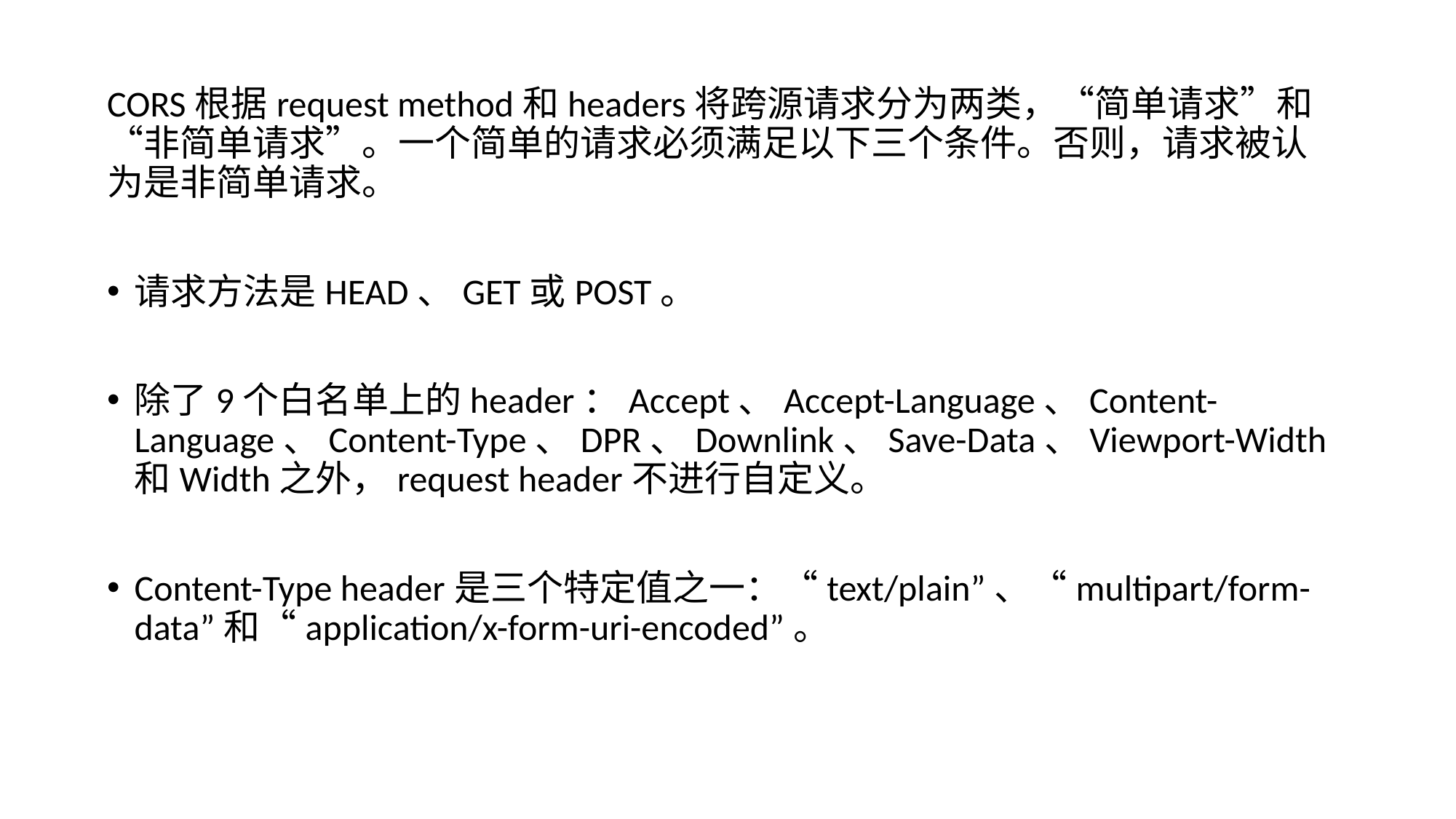

CORS根据request method和headers将跨源请求分为两类，“简单请求”和“非简单请求”。一个简单的请求必须满足以下三个条件。否则，请求被认为是非简单请求。

请求方法是HEAD、GET或POST。

除了9个白名单上的header：Accept、Accept-Language、Content-Language、Content-Type、DPR、Downlink、Save-Data、Viewport-Width和Width之外，request header不进行自定义。

Content-Type header是三个特定值之一：“text/plain”、“multipart/form-data”和“application/x-form-uri-encoded”。

6